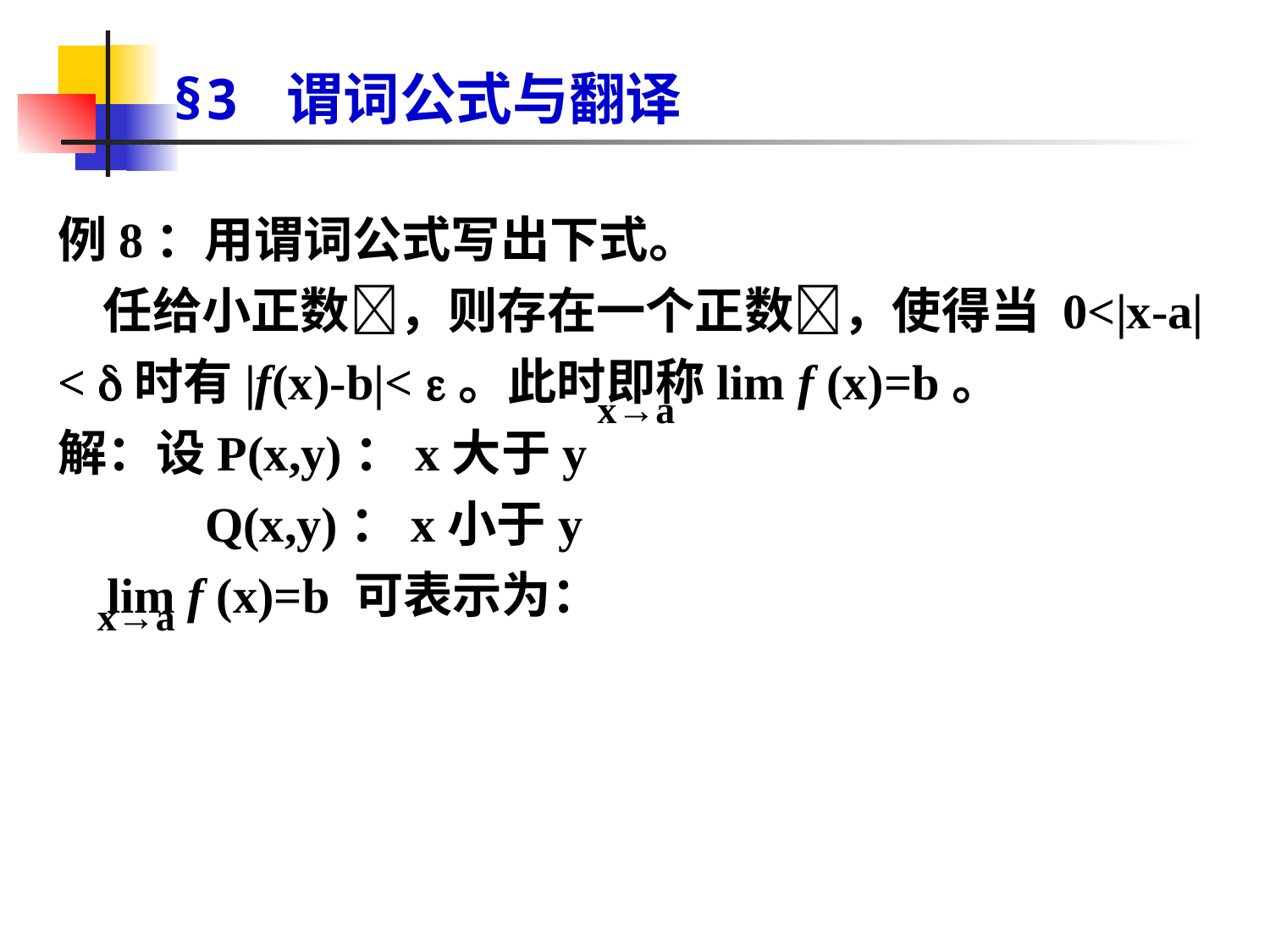

# §3 谓词公式与翻译
例8：用谓词公式写出下式。
   任给小正数ε，则存在一个正数δ，使得当 0<|x-a|< δ时有|f(x)-b|< ε。此时即称lim f (x)=b。
解：设P(x,y)：x大于y
            Q(x,y)：x小于y
    lim f (x)=b 可表示为：
x→a
x→a
36